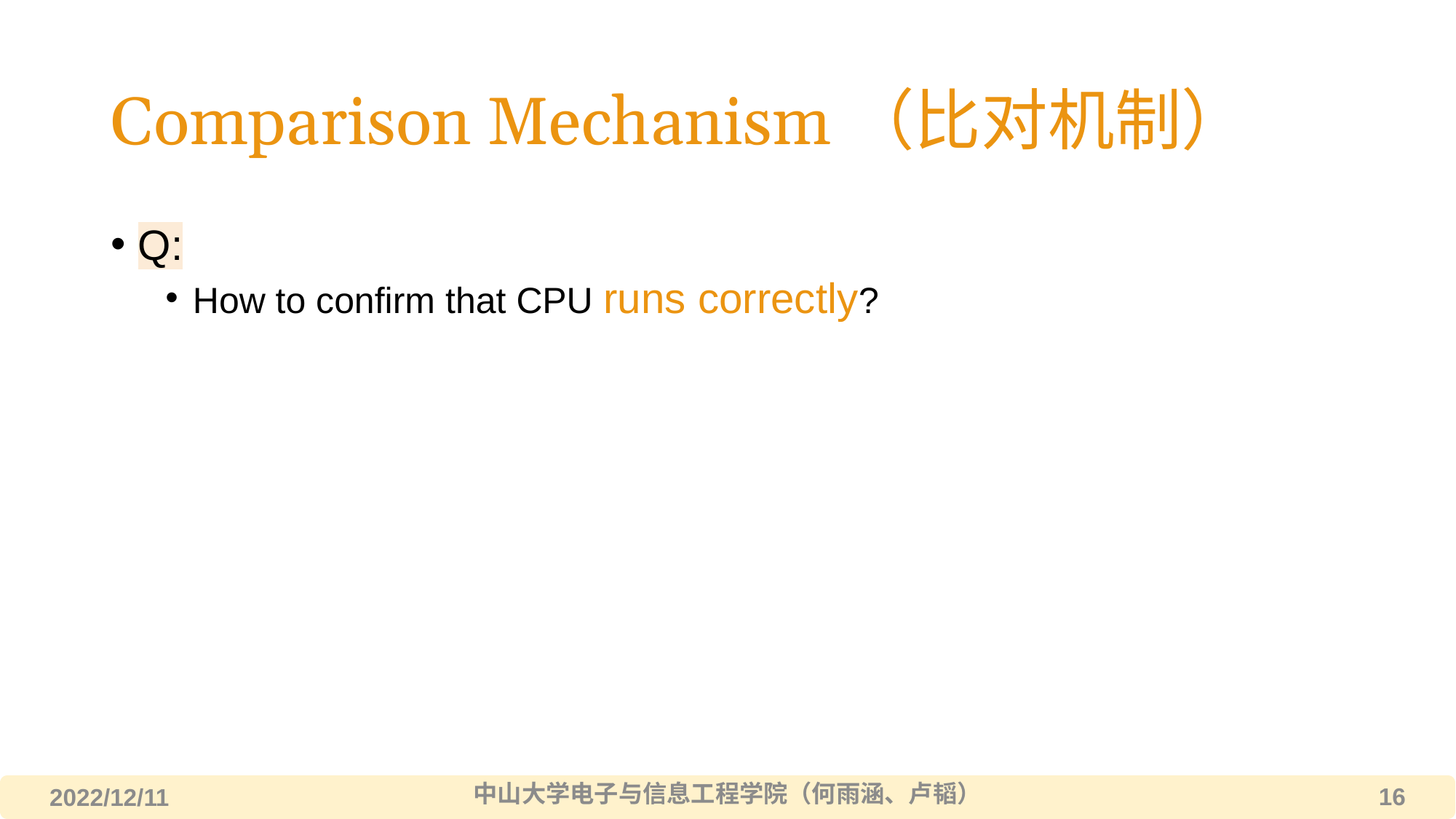

# Comparison Mechanism（比对机制）
Q:
How to confirm that CPU runs correctly?

A:
The aim of program is always to change the value of register(or memory).
Compare our CPU executing results with the GS132(reference).

Core
REG
FILE
=
Ref.
PASS/FAIL
中山大学电子与信息工程学院（何雨涵、卢韬）
16
2022/12/11